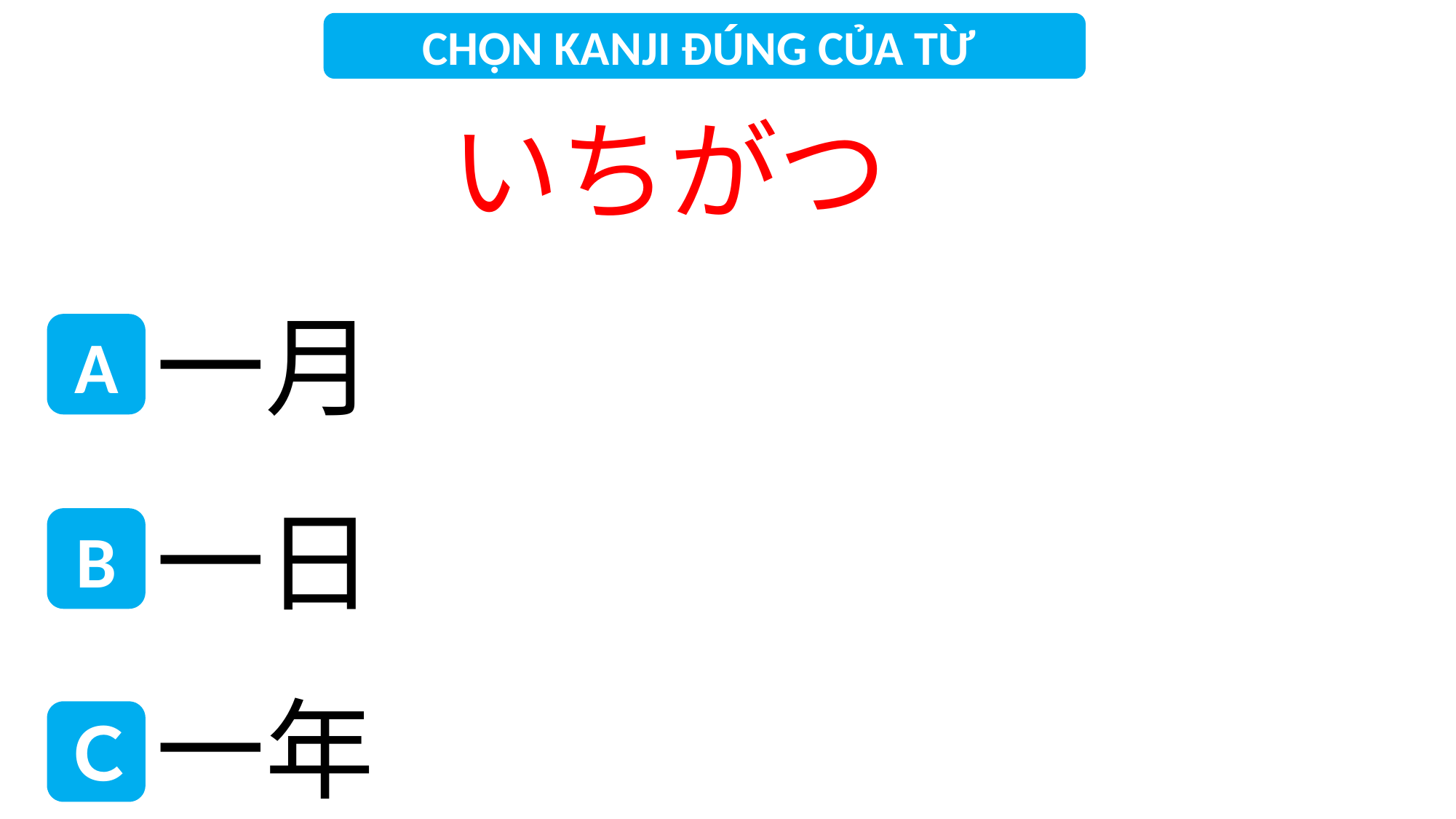

CHỌN KANJI ĐÚNG CỦA TỪ
いちがつ
一月
A
一日
B
一年
Ｃ